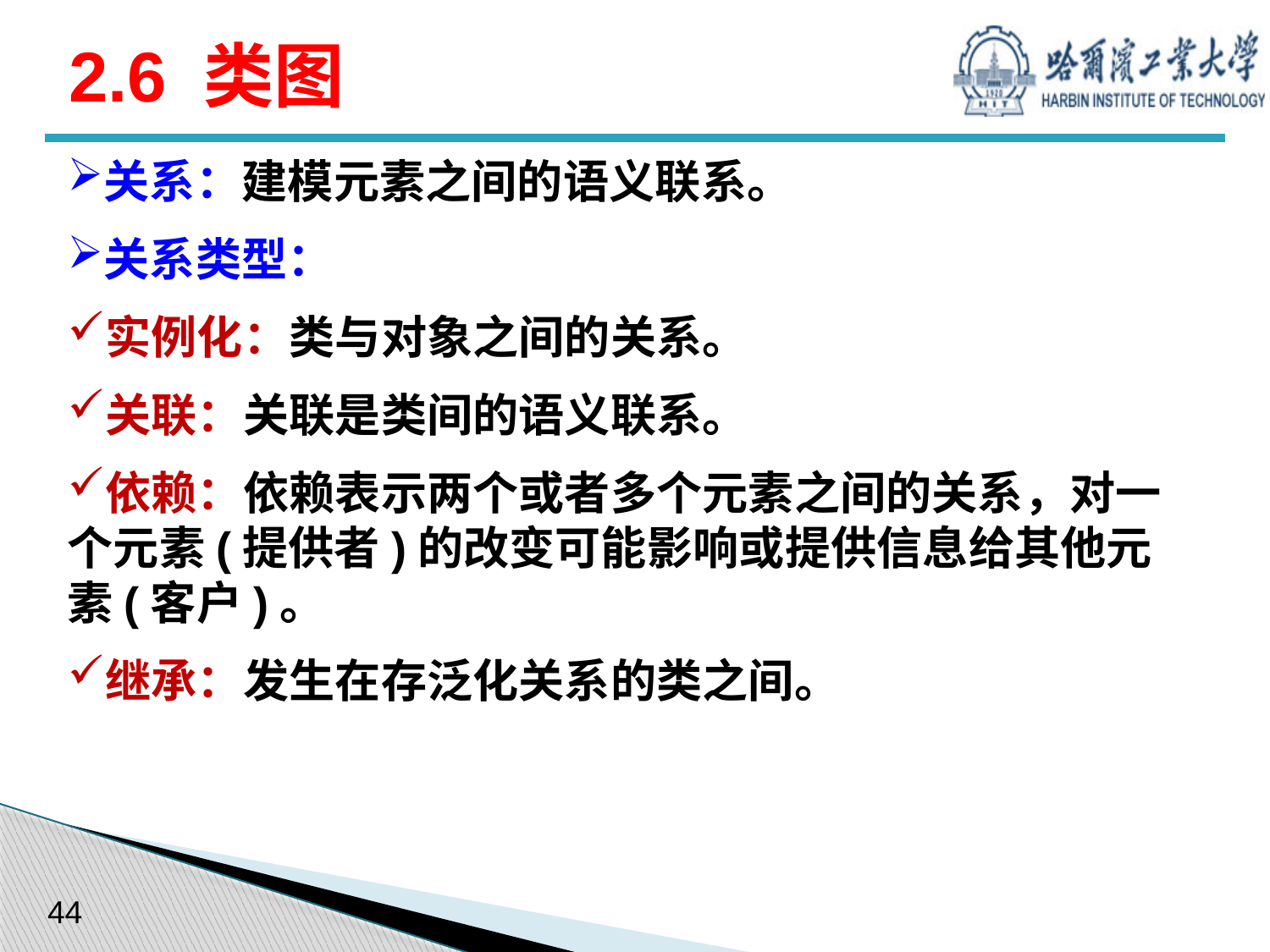

# 2.6 类图
关系：建模元素之间的语义联系。
关系类型：
实例化：类与对象之间的关系。
关联：关联是类间的语义联系。
依赖：依赖表示两个或者多个元素之间的关系，对一个元素(提供者)的改变可能影响或提供信息给其他元素(客户)。
继承：发生在存泛化关系的类之间。